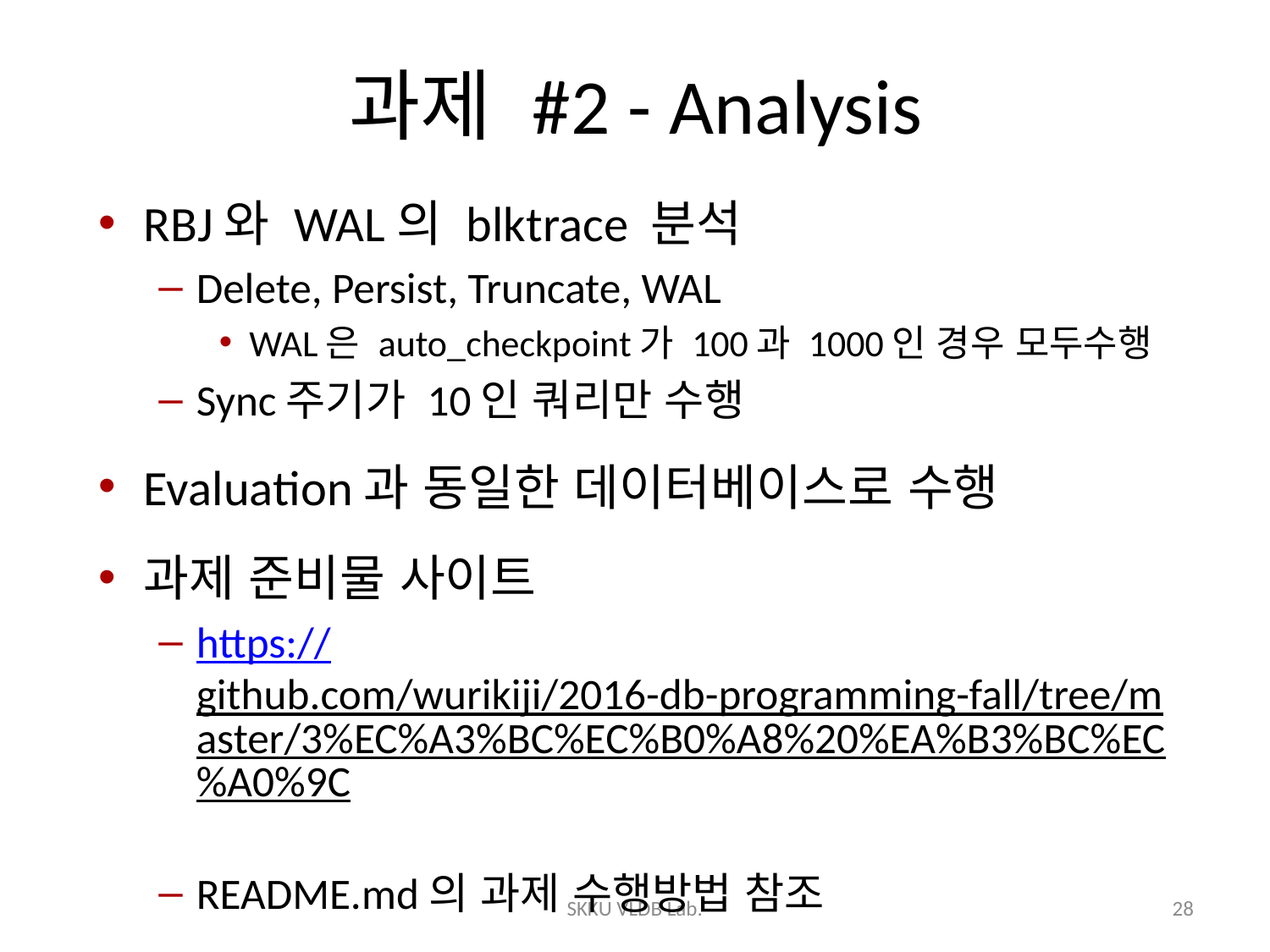

# 과제 #2 - Analysis
RBJ와 WAL의 blktrace 분석
Delete, Persist, Truncate, WAL
WAL은 auto_checkpoint가 100과 1000인 경우 모두수행
Sync주기가 10인 쿼리만 수행
Evaluation과 동일한 데이터베이스로 수행
과제 준비물 사이트
https://github.com/wurikiji/2016-db-programming-fall/tree/master/3%EC%A3%BC%EC%B0%A8%20%EA%B3%BC%EC%A0%9C
README.md의 과제 수행방법 참조
SKKU VLDB Lab.
28